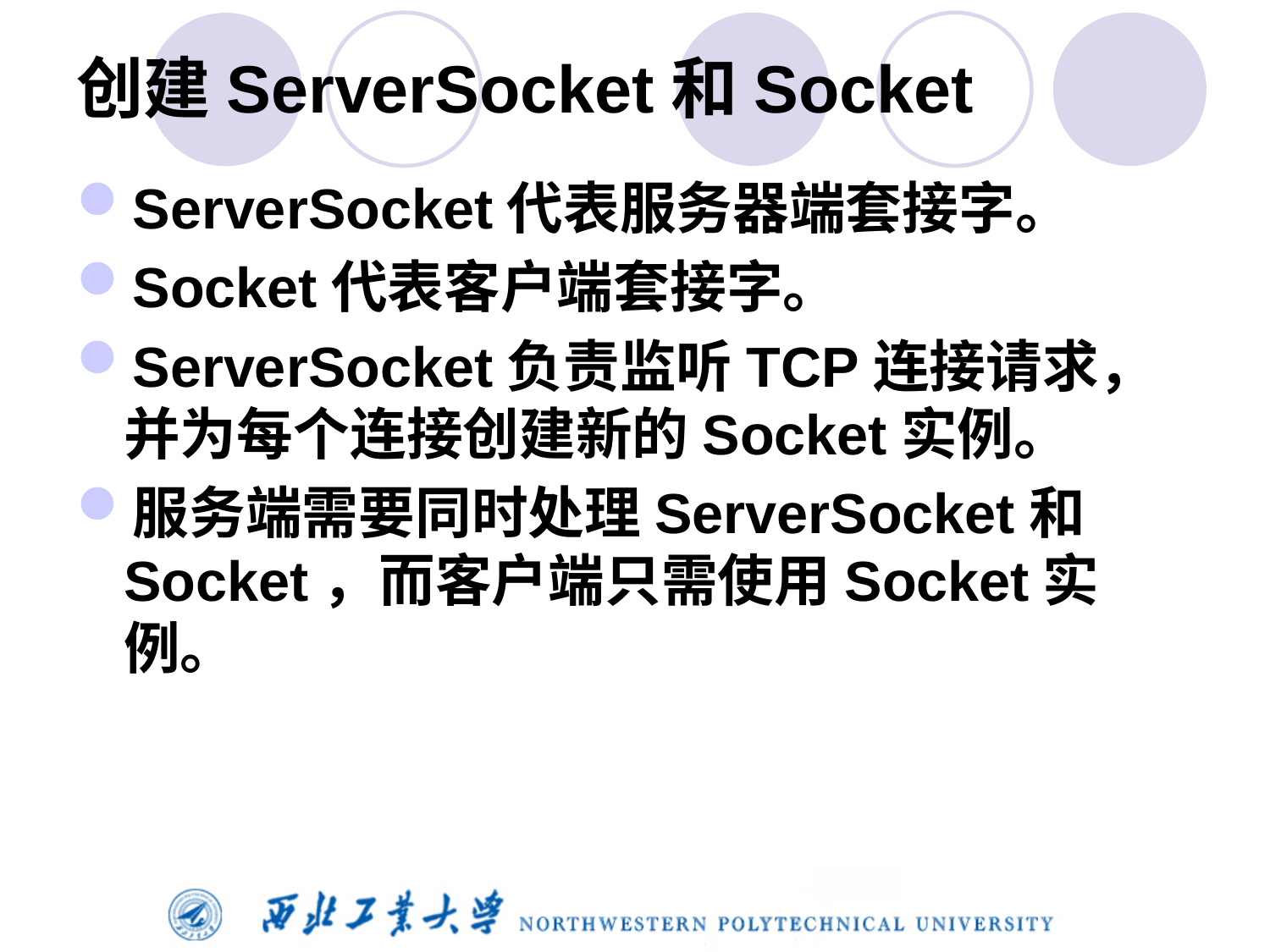

# 创建ServerSocket和Socket
ServerSocket代表服务器端套接字。
Socket代表客户端套接字。
ServerSocket负责监听TCP连接请求，并为每个连接创建新的Socket实例。
服务端需要同时处理ServerSocket和Socket，而客户端只需使用Socket实例。